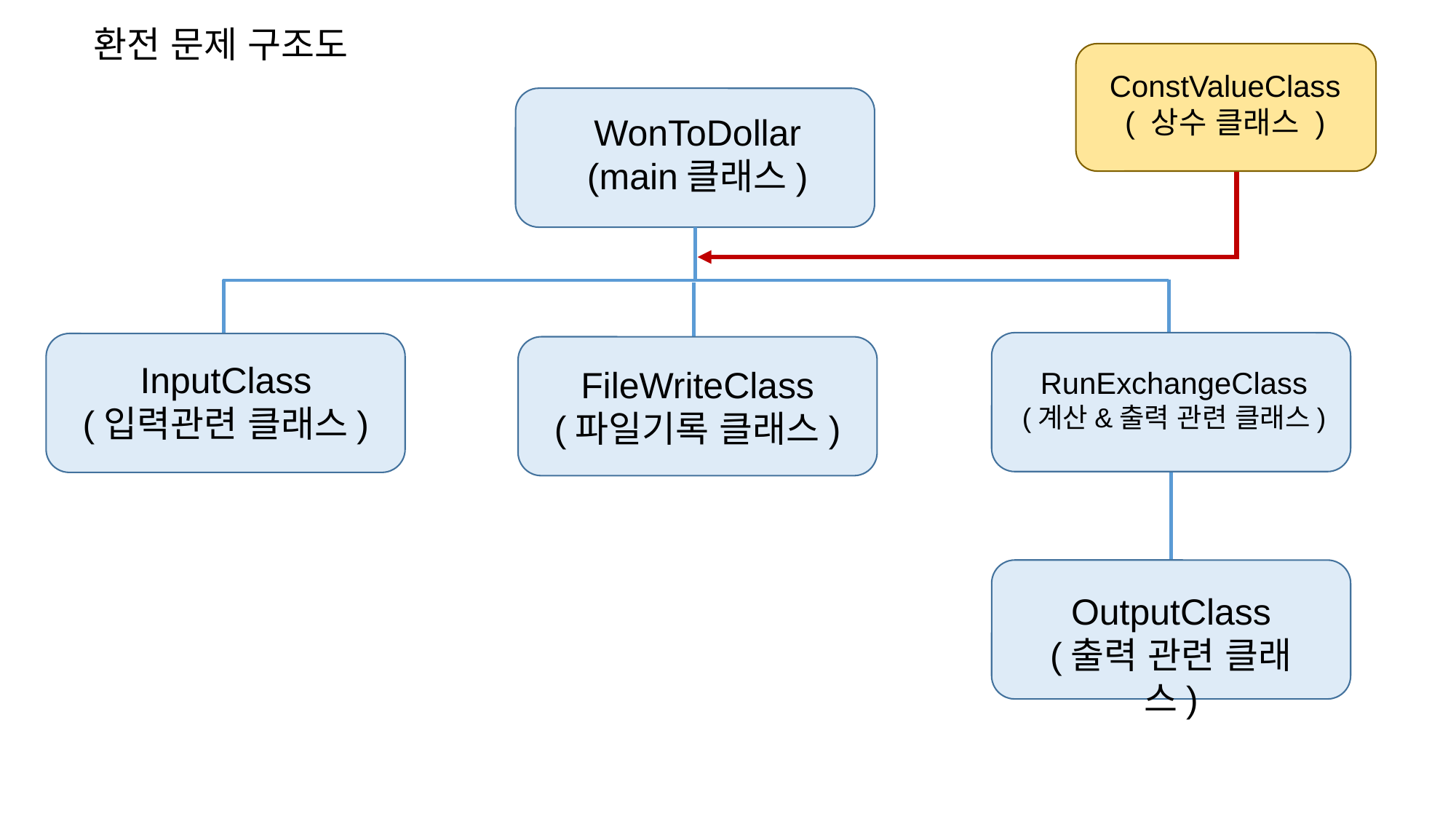

환전 문제 구조도

ConstValueClass
( 상수 클래스 )

WonToDollar
(main클래스)

InputClass
(입력관련 클래스)
FileWriteClass
(파일기록 클래스)
RunExchangeClass
(계산&출력 관련 클래스)

OutputClass
(출력 관련 클래스)